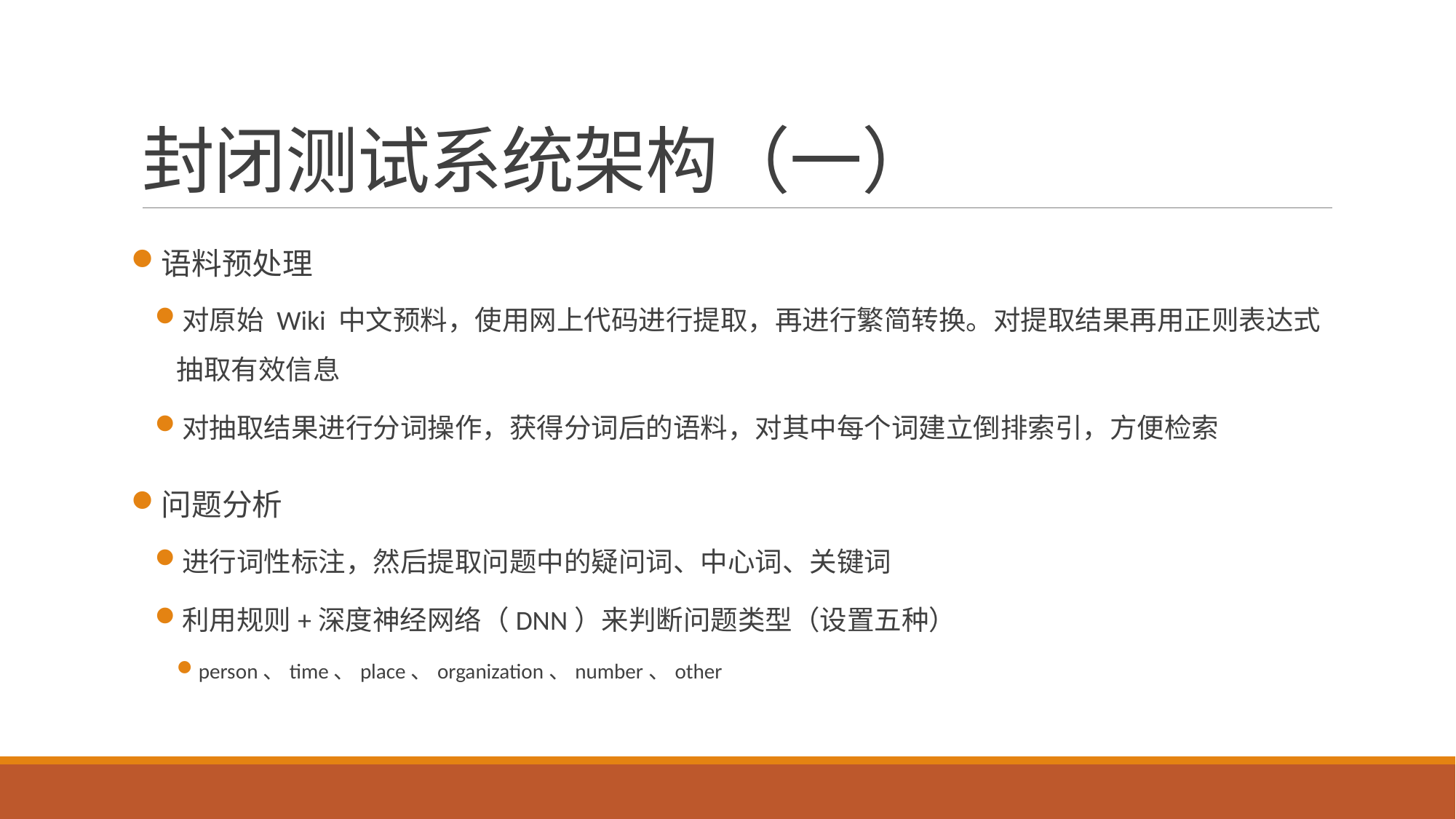

# 封闭测试系统架构（一）
语料预处理
对原始 Wiki 中文预料，使用网上代码进行提取，再进行繁简转换。对提取结果再用正则表达式抽取有效信息
对抽取结果进行分词操作，获得分词后的语料，对其中每个词建立倒排索引，方便检索
问题分析
进行词性标注，然后提取问题中的疑问词、中心词、关键词
利用规则+深度神经网络（DNN）来判断问题类型（设置五种）
person、time、place、organization、number、other